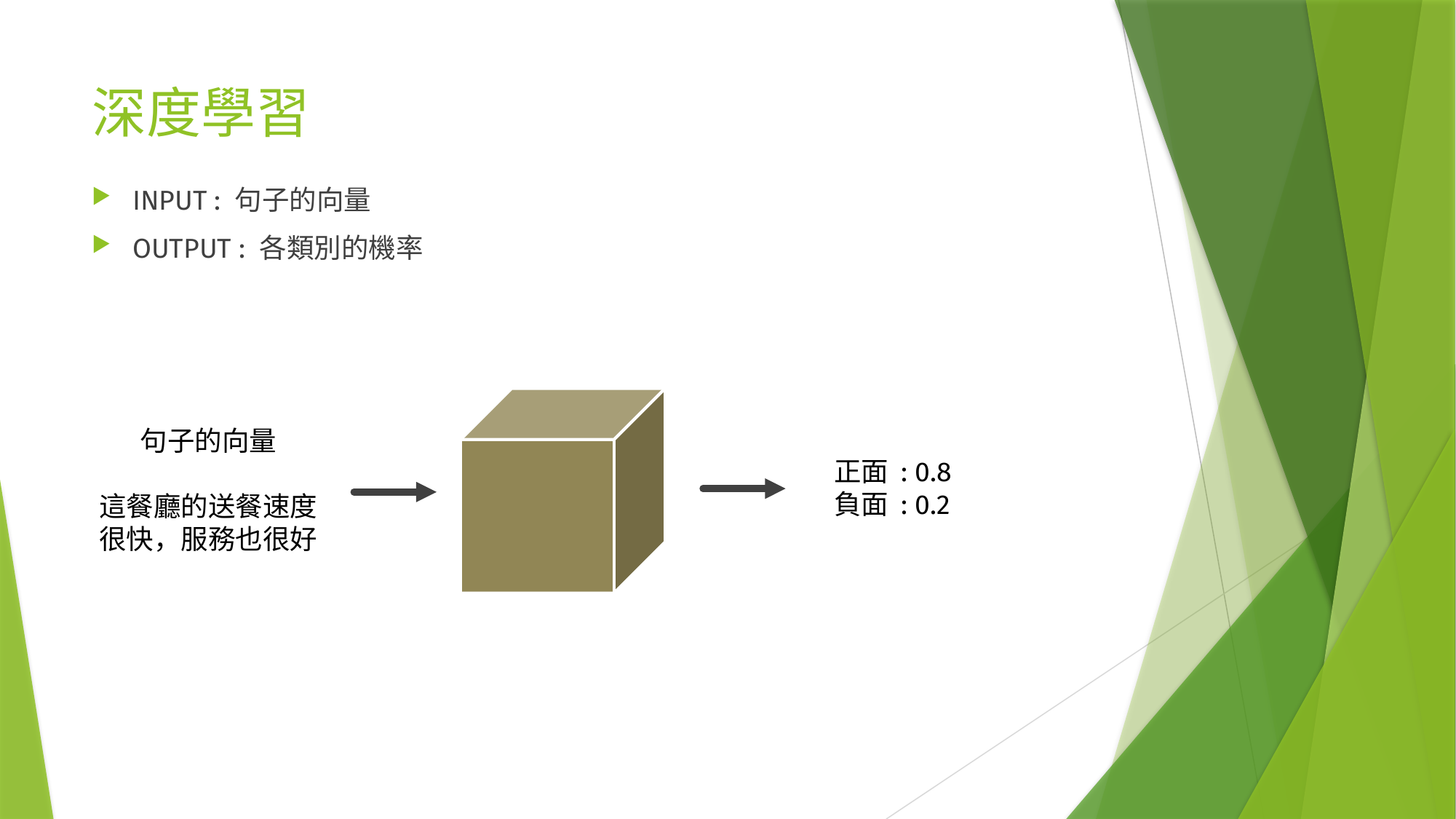

# 深度學習
INPUT : 句子的向量
OUTPUT : 各類別的機率

句子的向量

這餐廳的送餐速度很快，服務也很好

正面 : 0.8
負面 : 0.2